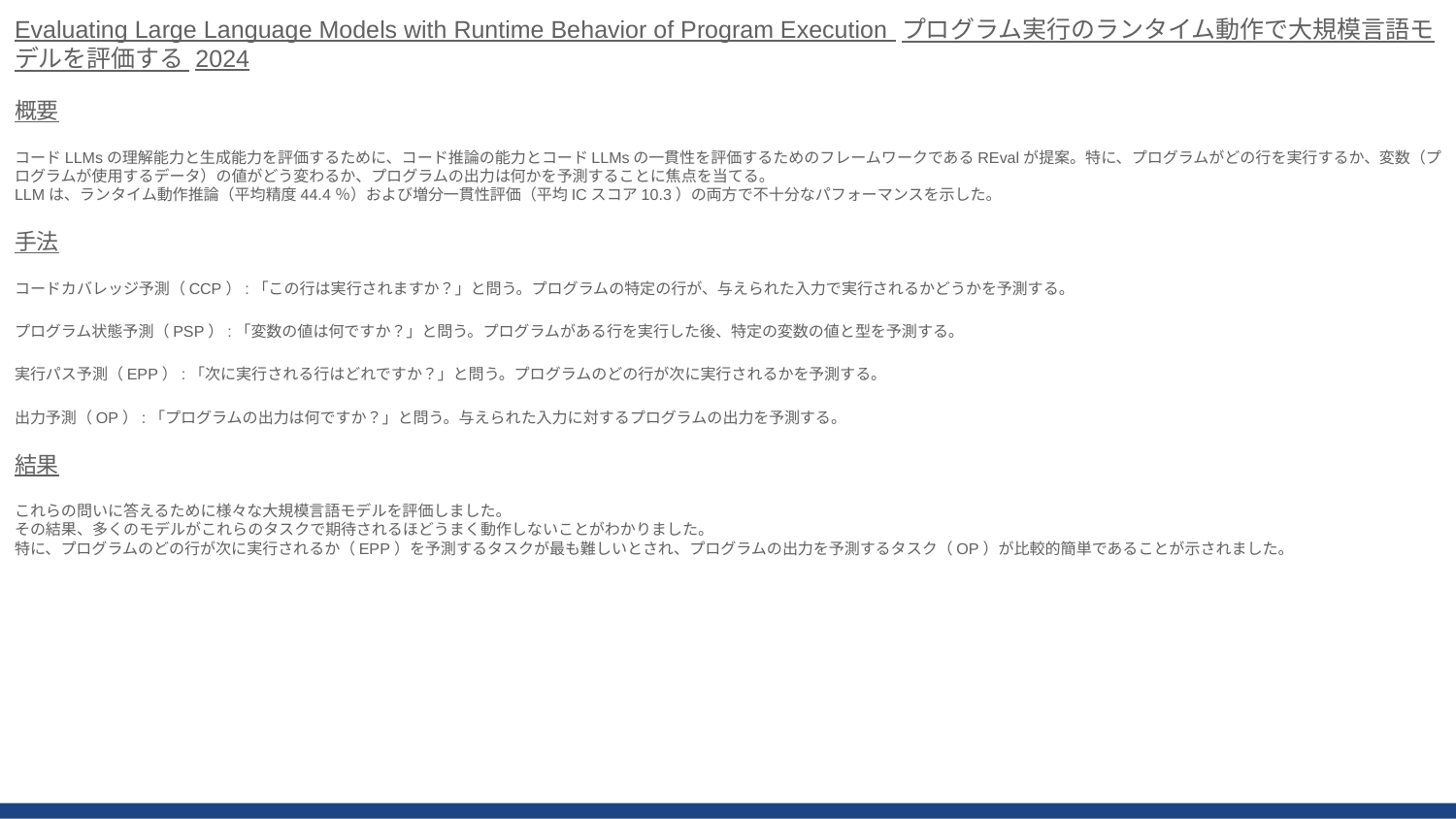

Evaluating Large Language Models with Runtime Behavior of Program Execution プログラム実行のランタイム動作で大規模言語モデルを評価する 2024
概要
コードLLMsの理解能力と生成能力を評価するために、コード推論の能力とコードLLMsの一貫性を評価するためのフレームワークであるREvalが提案。特に、プログラムがどの行を実行するか、変数（プログラムが使用するデータ）の値がどう変わるか、プログラムの出力は何かを予測することに焦点を当てる。
LLMは、ランタイム動作推論（平均精度44.4％）および増分一貫性評価（平均ICスコア10.3）の両方で不十分なパフォーマンスを示した。
手法
コードカバレッジ予測（CCP）:「この行は実行されますか？」と問う。プログラムの特定の行が、与えられた入力で実行されるかどうかを予測する。
プログラム状態予測（PSP）:「変数の値は何ですか？」と問う。プログラムがある行を実行した後、特定の変数の値と型を予測する。
実行パス予測（EPP）:「次に実行される行はどれですか？」と問う。プログラムのどの行が次に実行されるかを予測する。
出力予測（OP）:「プログラムの出力は何ですか？」と問う。与えられた入力に対するプログラムの出力を予測する。
結果
これらの問いに答えるために様々な大規模言語モデルを評価しました。
その結果、多くのモデルがこれらのタスクで期待されるほどうまく動作しないことがわかりました。
特に、プログラムのどの行が次に実行されるか（EPP）を予測するタスクが最も難しいとされ、プログラムの出力を予測するタスク（OP）が比較的簡単であることが示されました。